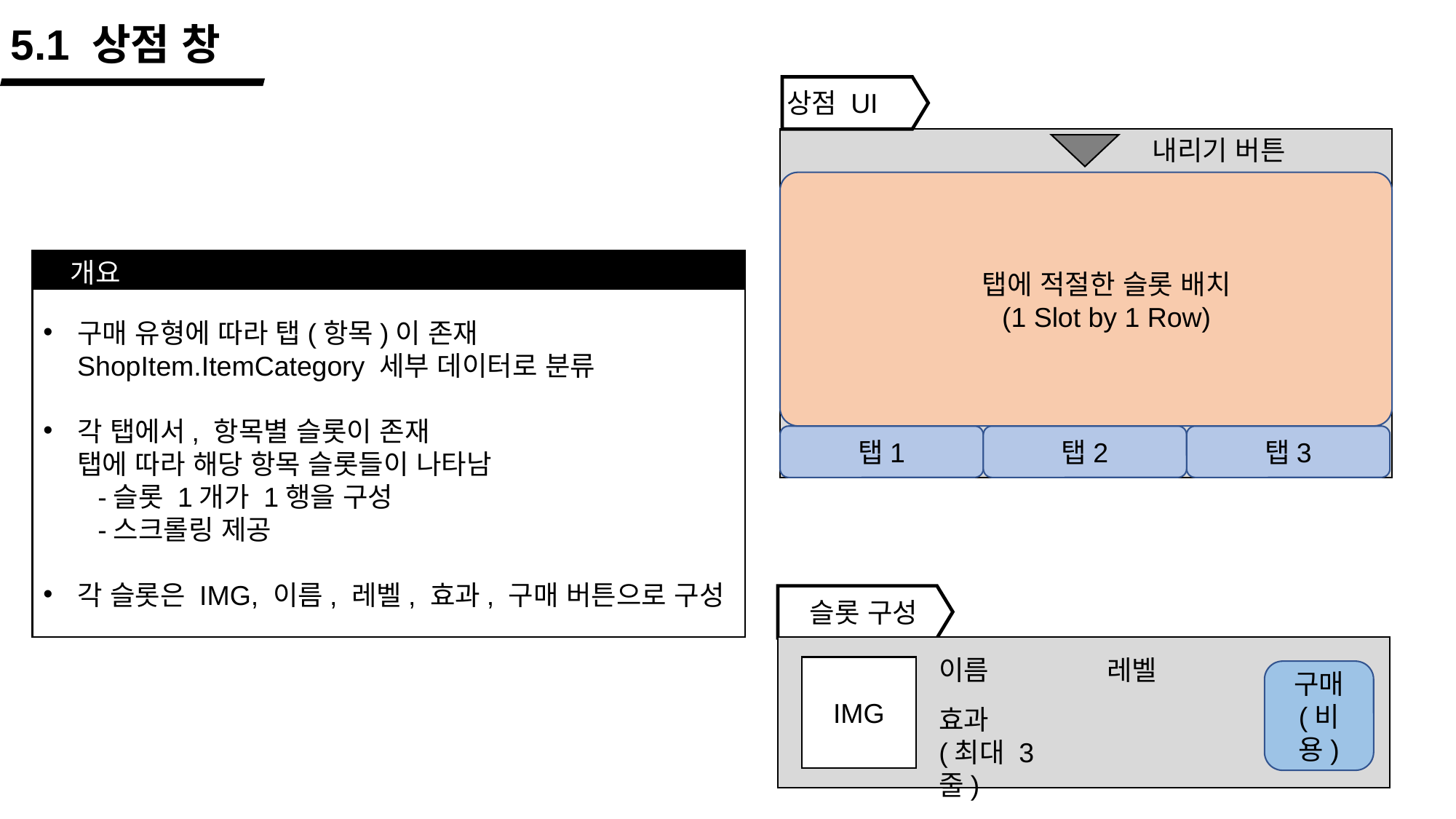

5.1 상점 창

상점 UI
내리기 버튼

탭에 적절한 슬롯 배치
(1 Slot by 1 Row)
탭1
탭2
탭3
개요

구매 유형에 따라 탭(항목)이 존재
ShopItem.ItemCategory 세부 데이터로 분류

각 탭에서, 항목별 슬롯이 존재
탭에 따라 해당 항목 슬롯들이 나타남
-슬롯 1개가 1행을 구성
-스크롤링 제공

각 슬롯은 IMG, 이름, 레벨, 효과, 구매 버튼으로 구성

슬롯 구성

이름
레벨
IMG
구매
(비용)
효과
(최대 3줄)